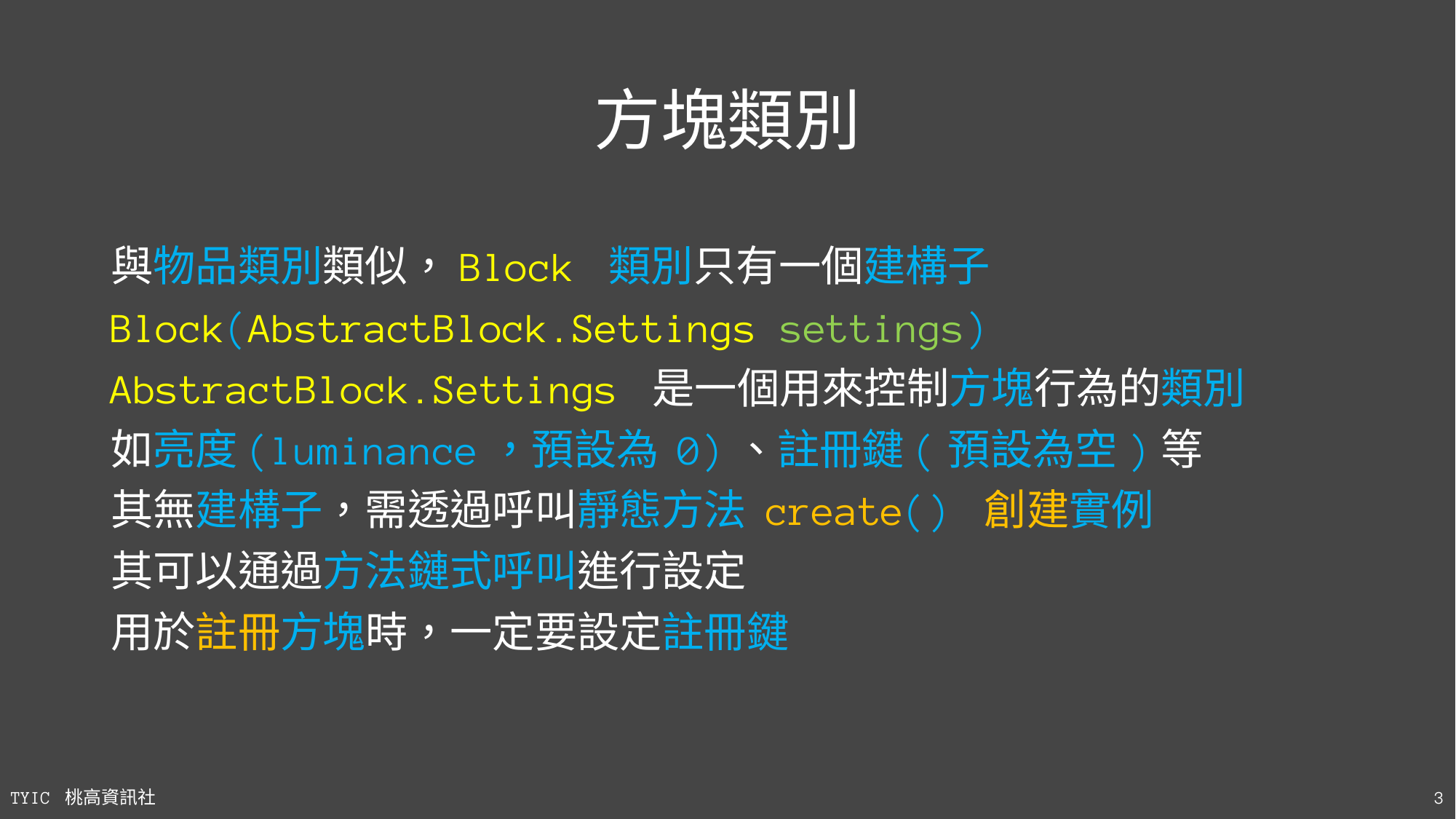

# 方塊類別
與物品類別類似，Block 類別只有一個建構子
Block(AbstractBlock.Settings settings)
AbstractBlock.Settings 是一個用來控制方塊行為的類別
如亮度(luminance，預設為 0)、註冊鍵(預設為空)等
其無建構子，需透過呼叫靜態方法 create() 創建實例
其可以通過方法鏈式呼叫進行設定
用於註冊方塊時，一定要設定註冊鍵